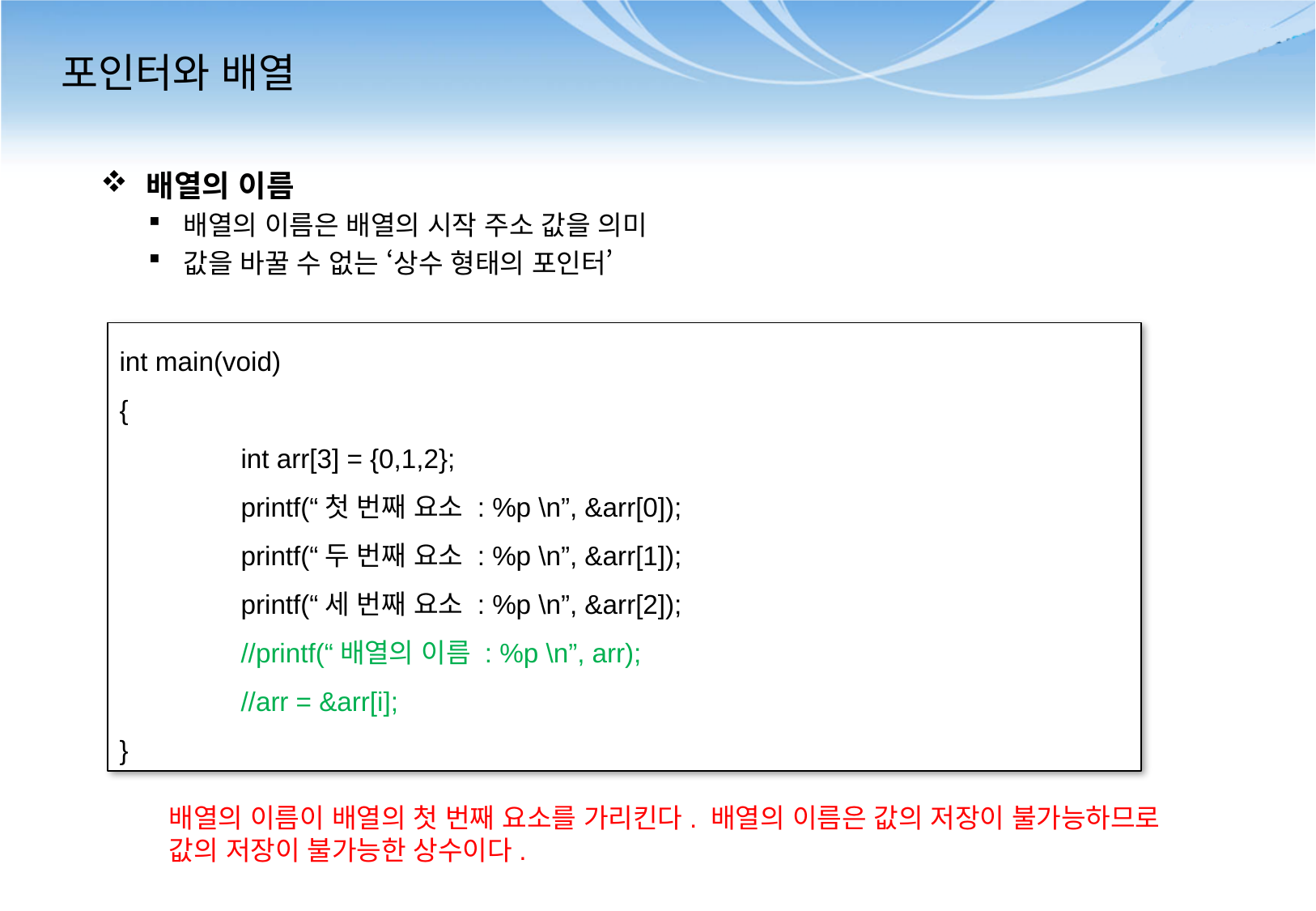

# 포인터와 배열
배열의 이름
배열의 이름은 배열의 시작 주소 값을 의미
값을 바꿀 수 없는 ‘상수 형태의 포인터’

int main(void)
{
	int arr[3] = {0,1,2};
	printf(“첫 번째 요소 : %p \n”, &arr[0]);
	printf(“두 번째 요소 : %p \n”, &arr[1]);
	printf(“세 번째 요소 : %p \n”, &arr[2]);
	//printf(“배열의 이름 : %p \n”, arr);
	//arr = &arr[i];
}
배열의 이름이 배열의 첫 번째 요소를 가리킨다. 배열의 이름은 값의 저장이 불가능하므로
값의 저장이 불가능한 상수이다.